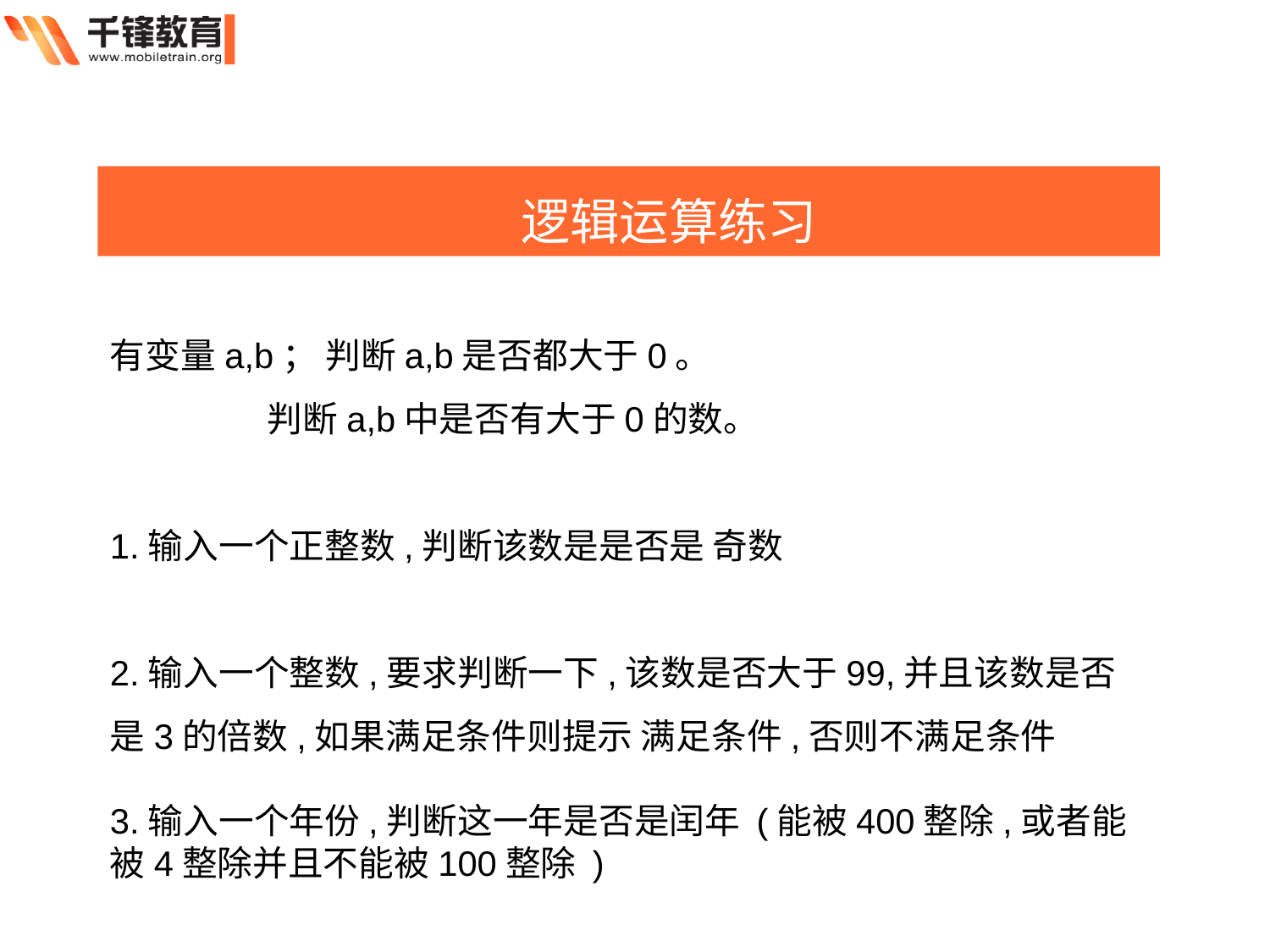

逻辑运算练习
有变量a,b； 判断a,b是否都大于0。
                   判断a,b中是否有大于0的数。

1.输入一个正整数,判断该数是是否是 奇数

2.输入一个整数,要求判断一下,该数是否大于99,并且该数是否是3的倍数,如果满足条件则提示 满足条件,否则不满足条件

3.输入一个年份,判断这一年是否是闰年 (能被400整除,或者能被4整除并且不能被100整除 )